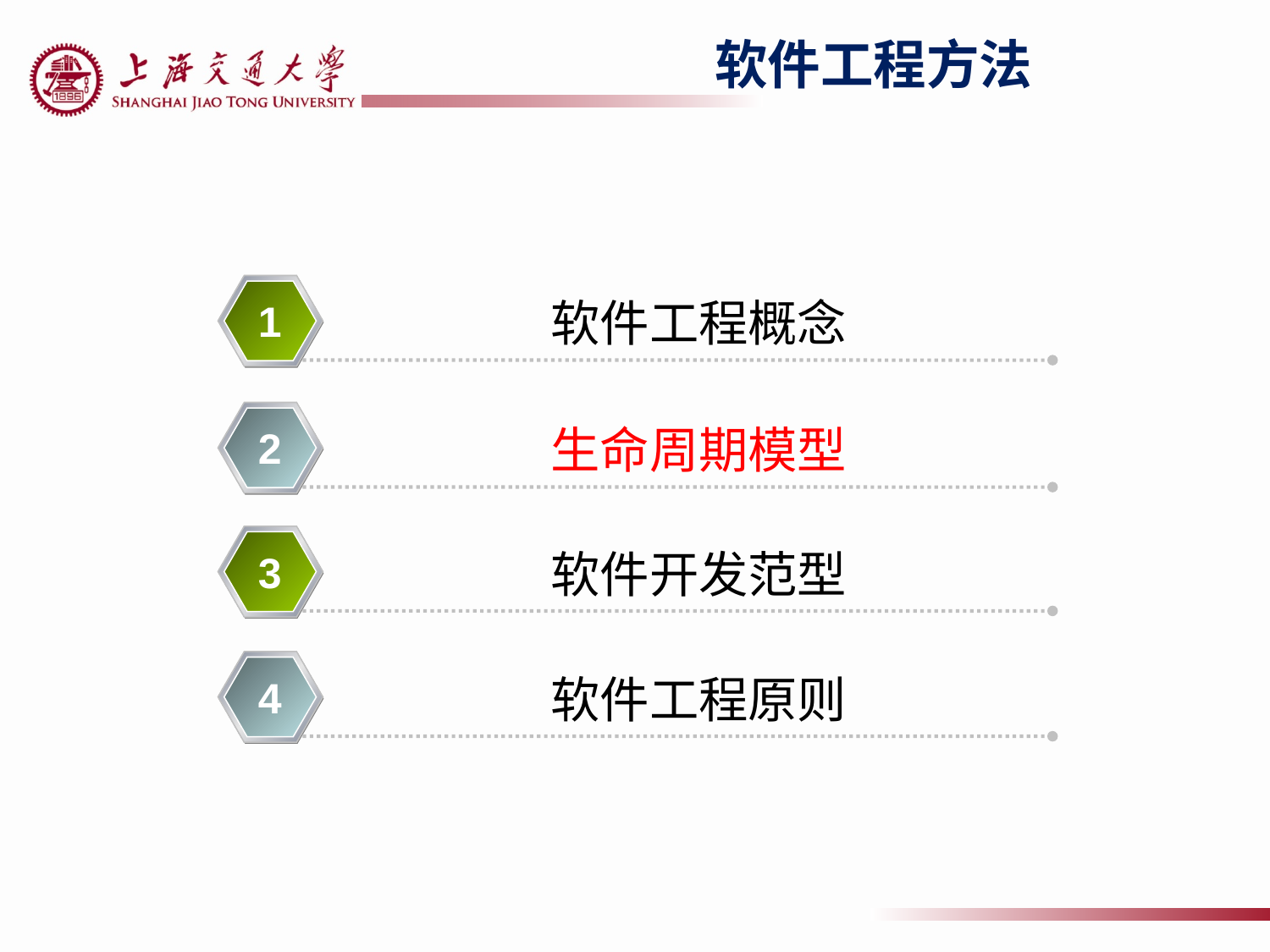

# 软件工程方法

软件工程概念
1

生命周期模型
2

软件开发范型
3

软件工程原则
4